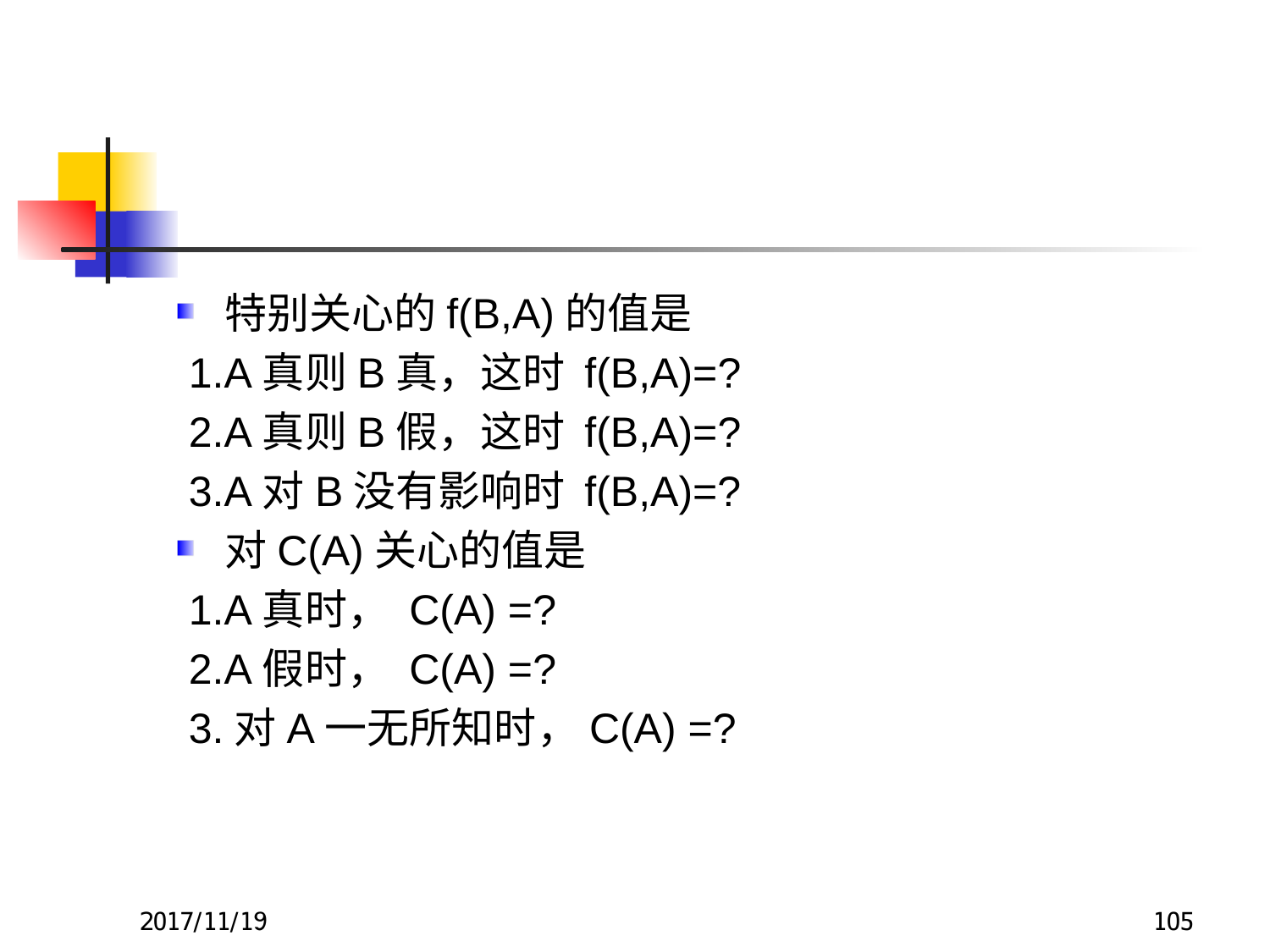

特别关心的f(B,A)的值是
 1.A真则B真，这时 f(B,A)=?
 2.A真则B假，这时 f(B,A)=?
 3.A对B没有影响时 f(B,A)=?
对C(A)关心的值是
 1.A真时， C(A) =?
 2.A假时， C(A) =?
 3.对A一无所知时，C(A) =?
2017/11/19
105